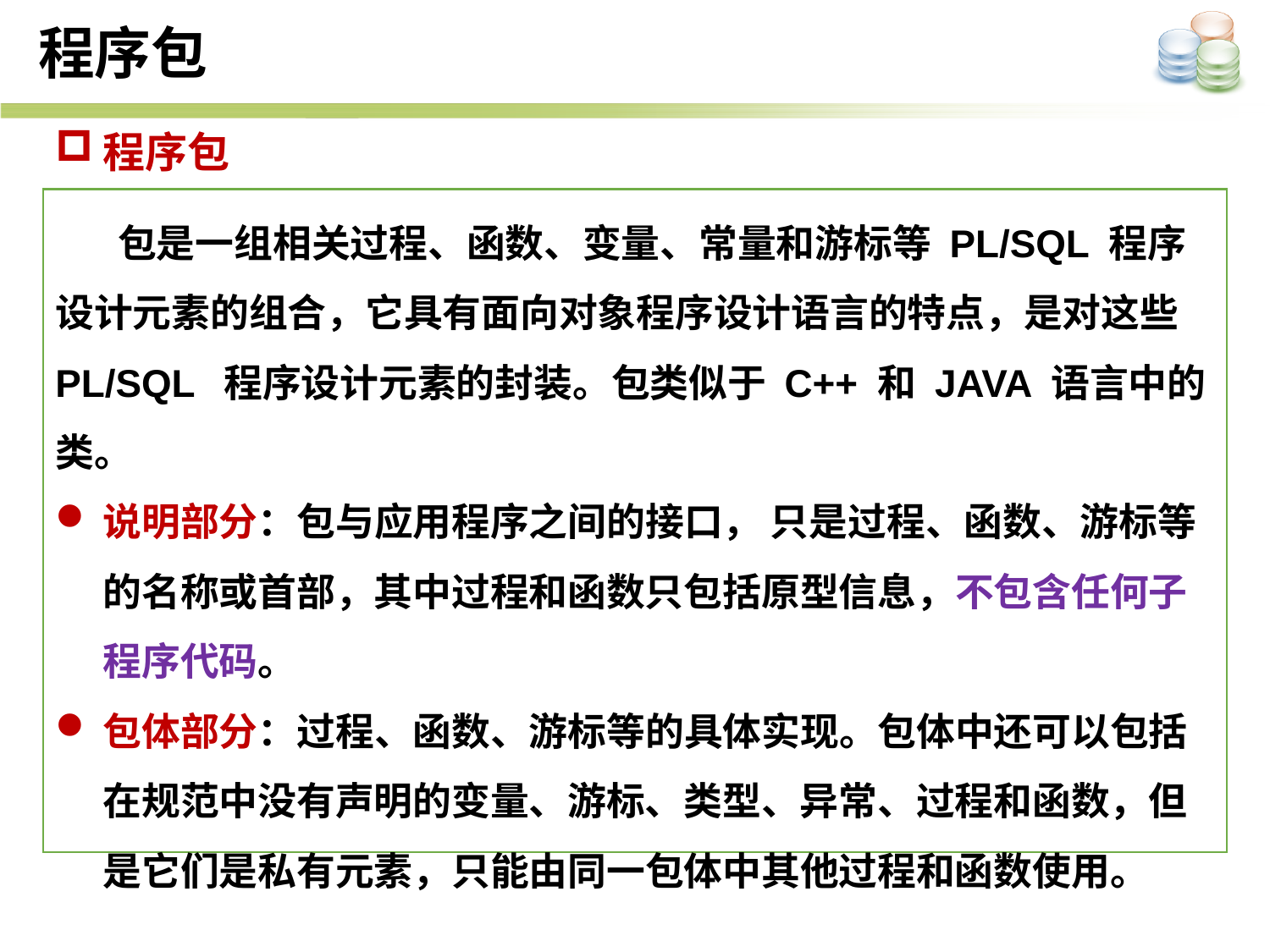

程序包
程序包
      包是一组相关过程、函数、变量、常量和游标等 PL/SQL 程序设计元素的组合，它具有面向对象程序设计语言的特点，是对这些 PL/SQL 程序设计元素的封装。包类似于 C++ 和 JAVA 语言中的类。
说明部分：包与应用程序之间的接口， 只是过程、函数、游标等的名称或首部，其中过程和函数只包括原型信息，不包含任何子程序代码。
包体部分：过程、函数、游标等的具体实现。包体中还可以包括在规范中没有声明的变量、游标、类型、异常、过程和函数，但是它们是私有元素，只能由同一包体中其他过程和函数使用。
49